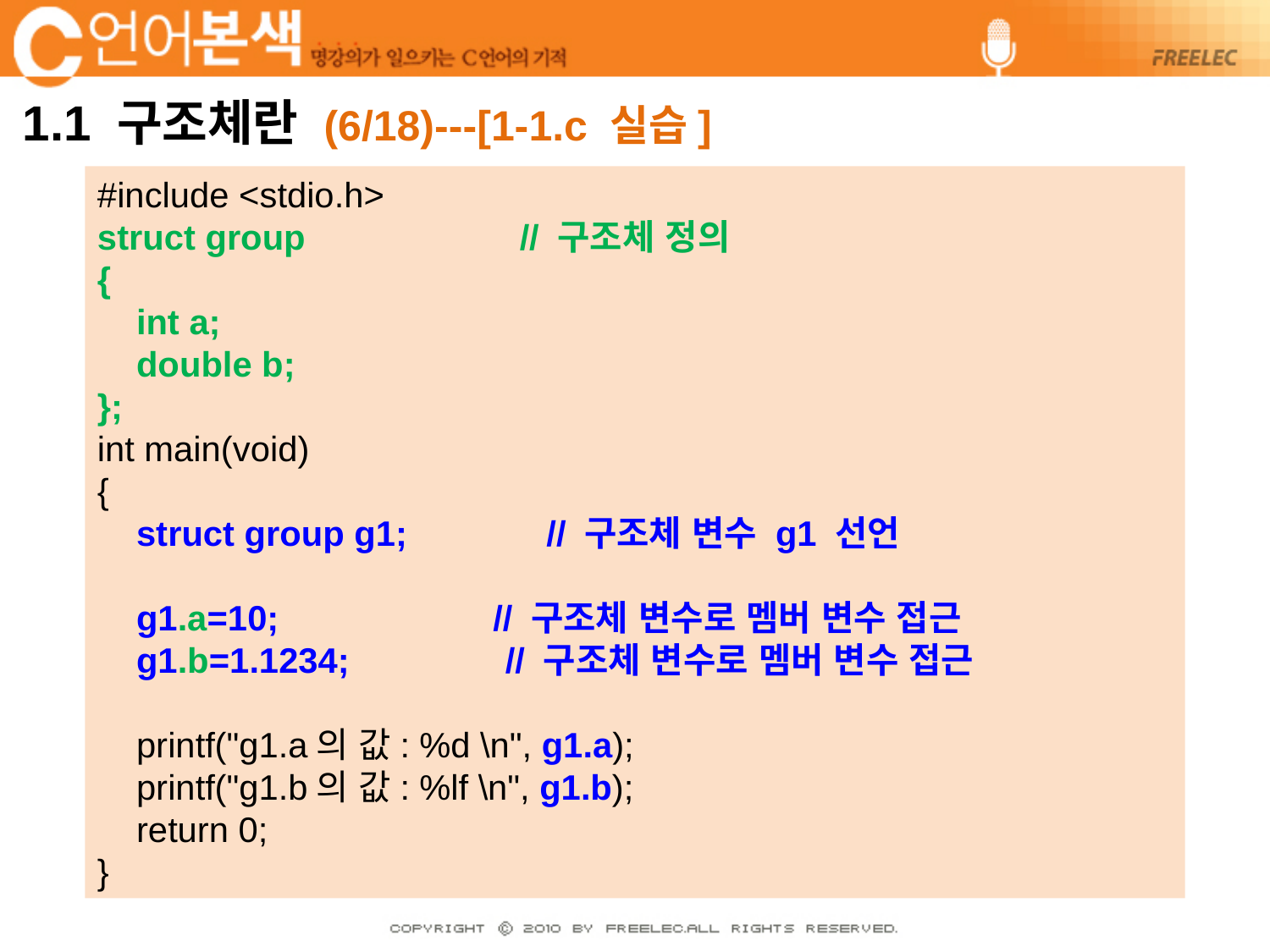

# 1.1 구조체란 (6/18)---[1-1.c 실습]
#include <stdio.h>
struct group                      // 구조체 정의
{
    int a;
    double b;
};
int main(void)
{
    struct group g1;    	       // 구조체 변수 g1 선언

    g1.a=10;                      // 구조체 변수로 멤버 변수 접근
    g1.b=1.1234;                // 구조체 변수로 멤버 변수 접근

    printf("g1.a의 값: %d \n", g1.a);
    printf("g1.b의 값: %lf \n", g1.b);
    return 0;
}